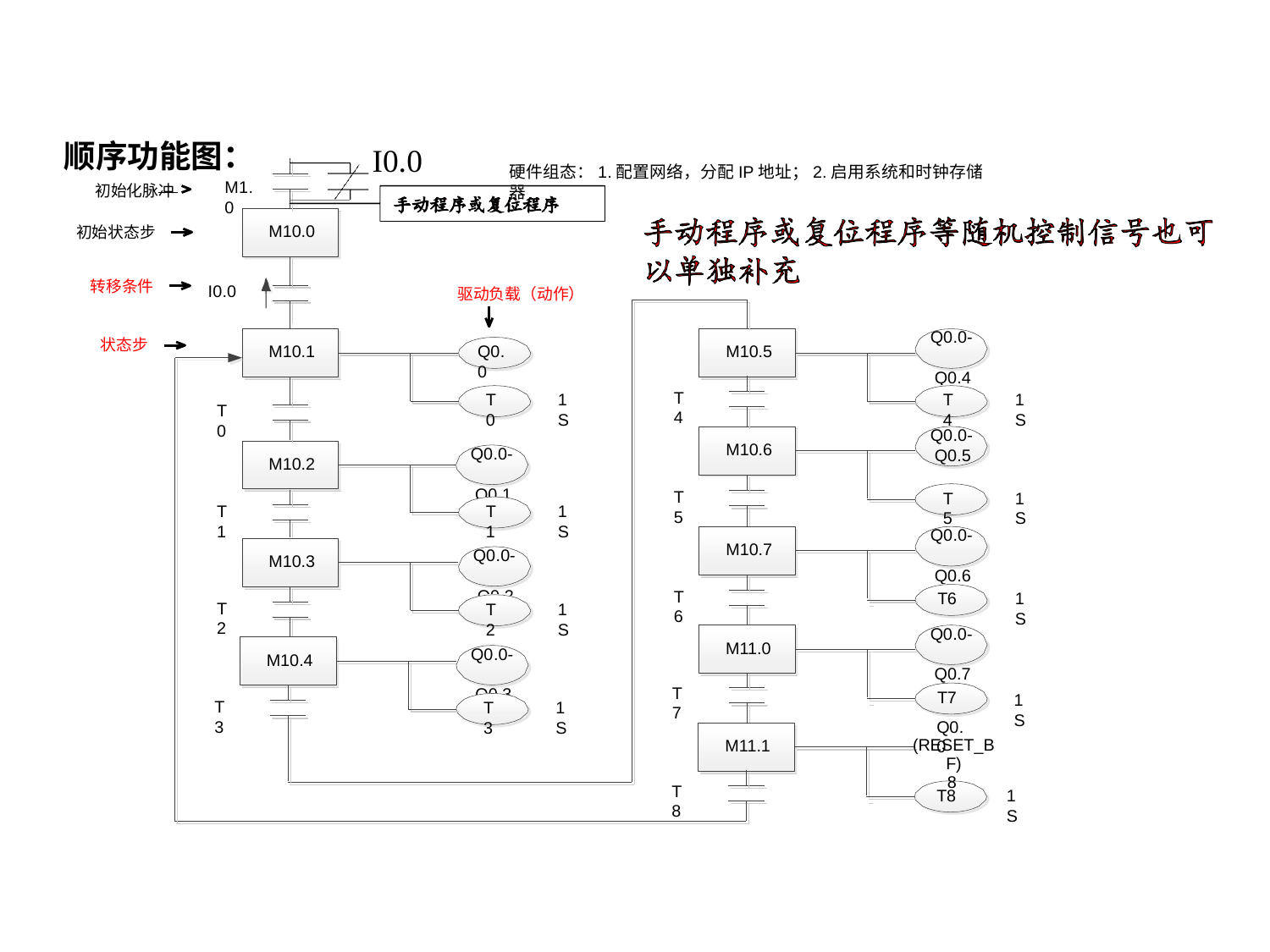

# 顺序功能图：
I0.0

硬件组态：1.配置网络，分配IP地址；2.启用系统和时钟存储器

M1.0

初始化脉冲

M10.0
初始状态步

转移条件

I0.0

驱动负载（动作）

Q0.0-  Q0.4

状态步

M10.1
Q0.0
M10.5

T4

T0
1S
T4
1S

T0

Q0.0-
Q0.5

M10.6
Q0.0-  Q0.1

M10.2

T5
T5
1S

T1
T1
1S

Q0.0-  Q0.6

M10.7

Q0.0-  Q0.2

M10.3

T6

 	  T6
1S

T2
T2
1S

Q0.0-  Q0.7

M11.0

Q0.0-  Q0.3

M10.4

T7

 	  T7

1S

T3
T3
1S

Q0.0

M11.1
(RESET_BF)
8

T8

 	  T8
1S